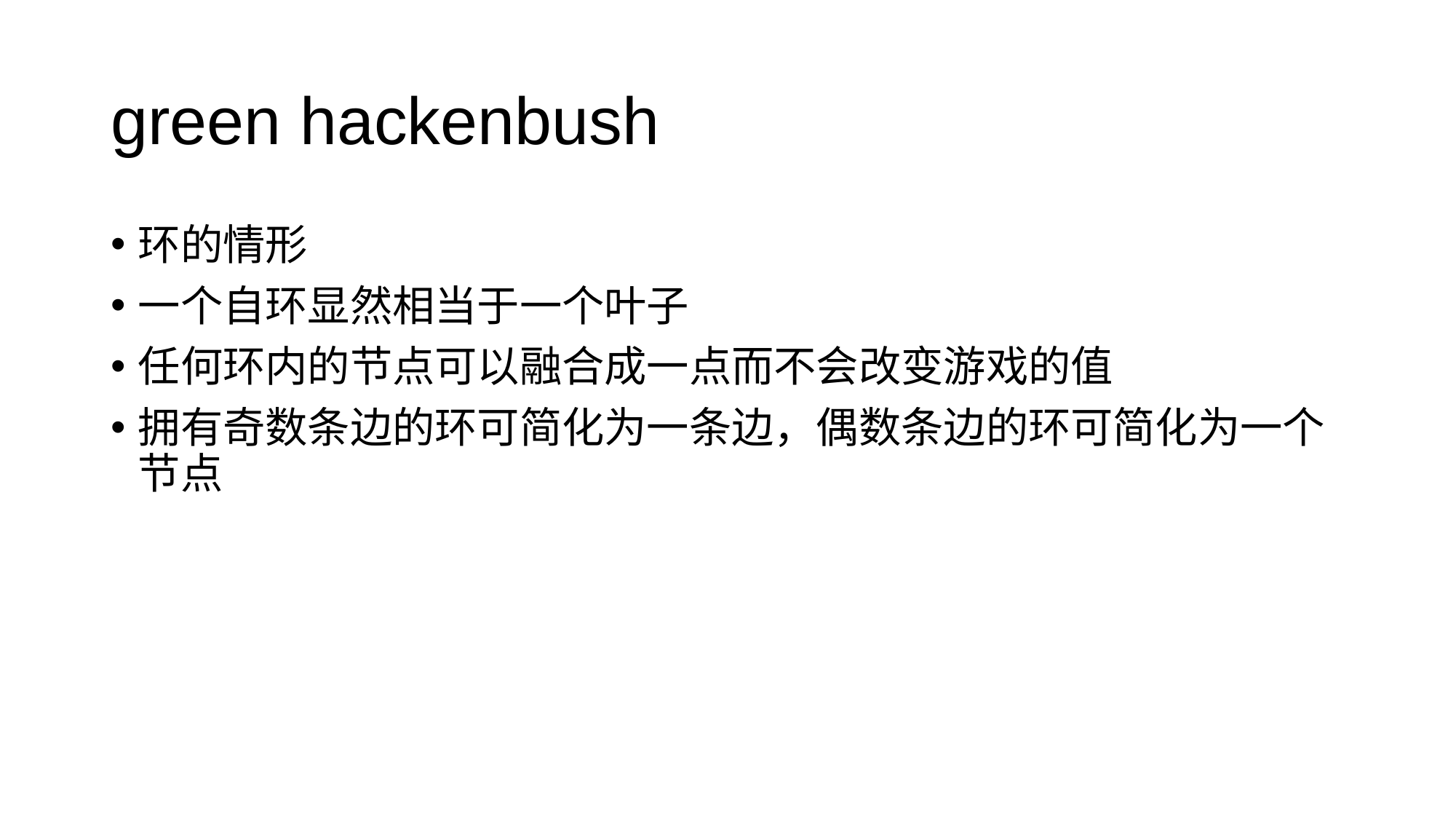

# green hackenbush
环的情形
一个自环显然相当于一个叶子
任何环内的节点可以融合成一点而不会改变游戏的值
拥有奇数条边的环可简化为一条边，偶数条边的环可简化为一个节点